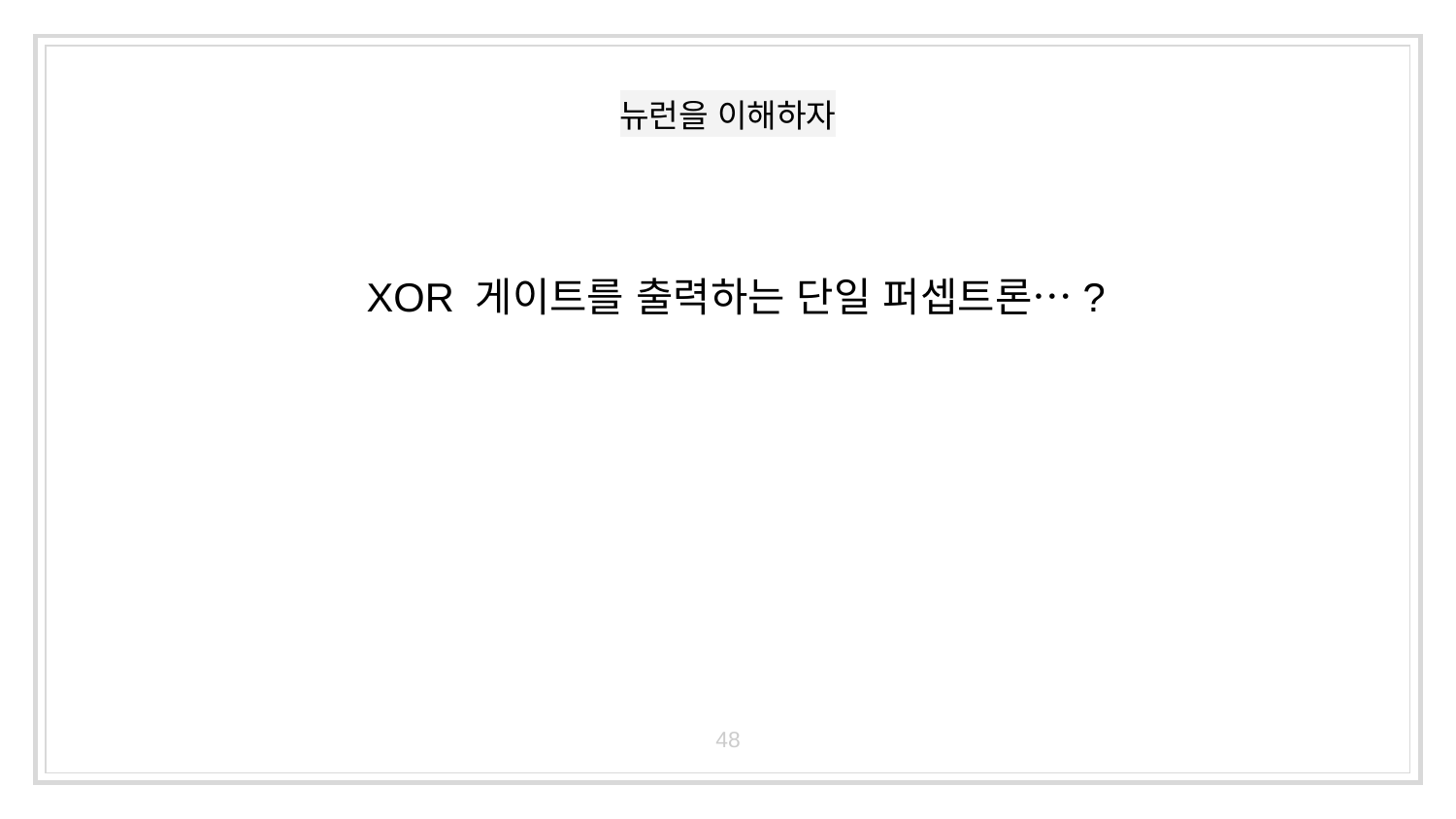

# 뉴런을 이해하자
XOR 게이트를 출력하는 단일 퍼셉트론…?

48